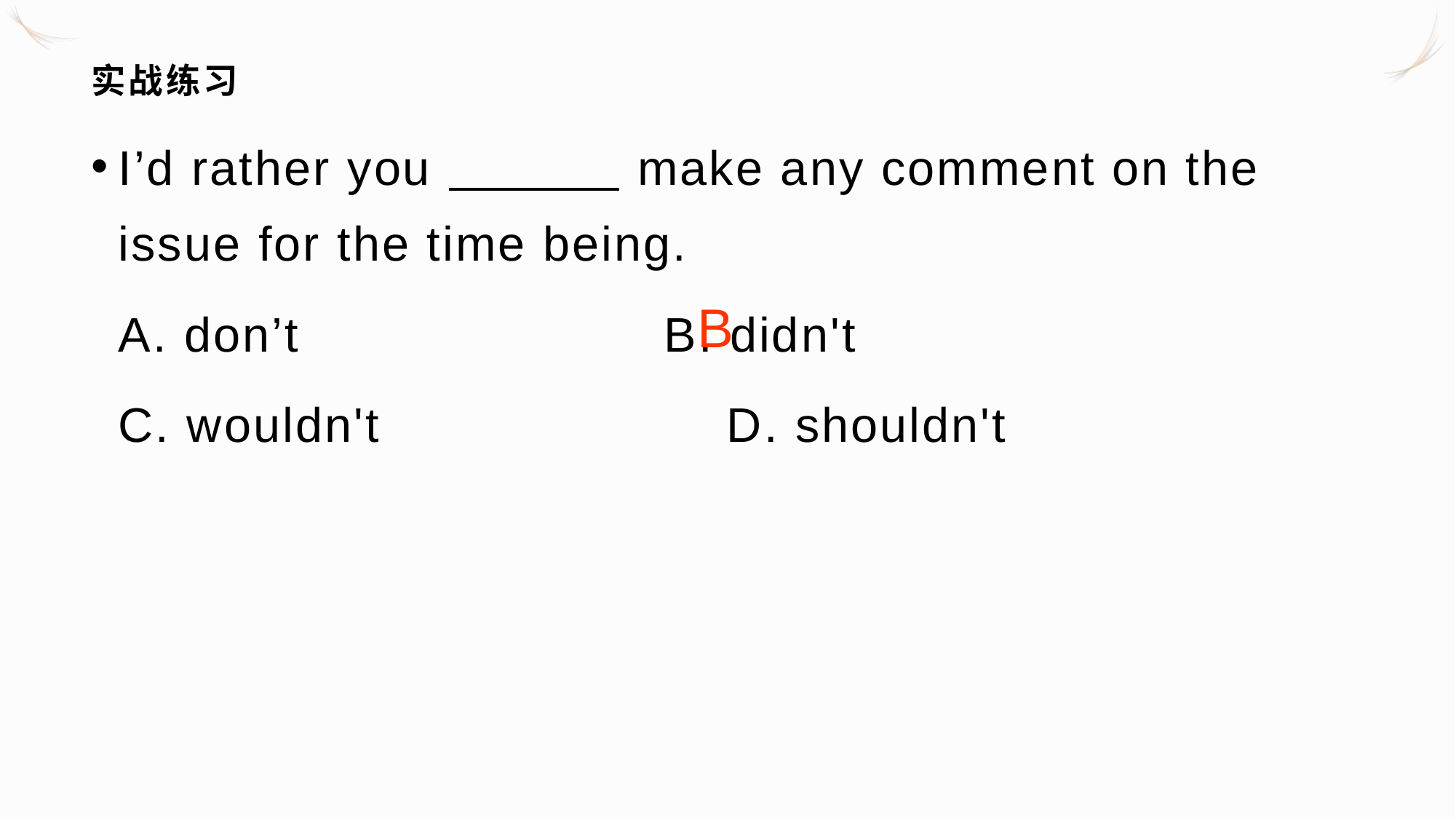

# 实战练习
I’d rather you             make any comment on the issue for the time being.
	A. don’t				B. didn't
	C. wouldn't			    D. shouldn't
B